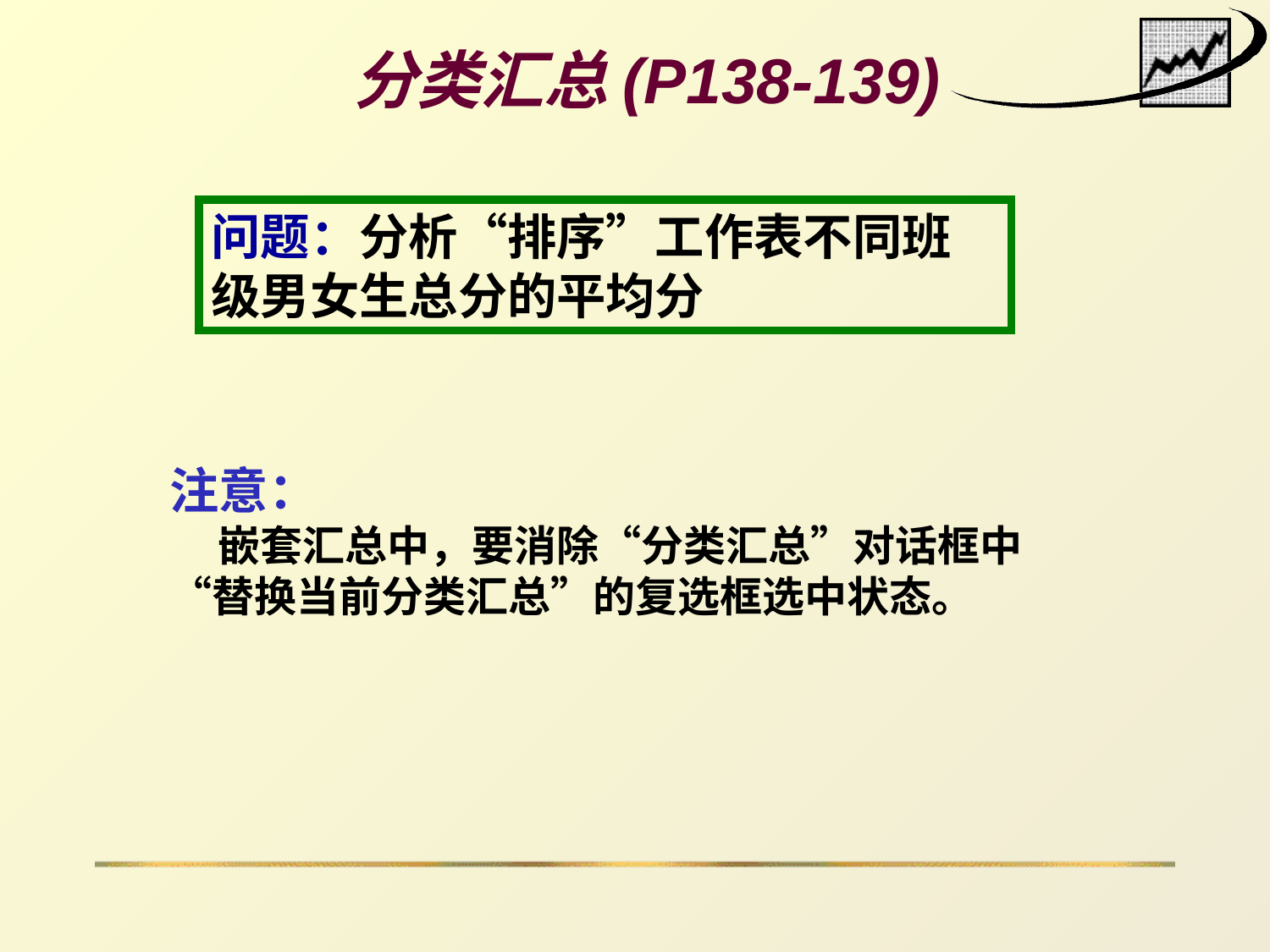

分类汇总(P138-139)
问题：分析“排序”工作表不同班级男女生总分的平均分
注意：
    嵌套汇总中，要消除“分类汇总”对话框中“替换当前分类汇总”的复选框选中状态。